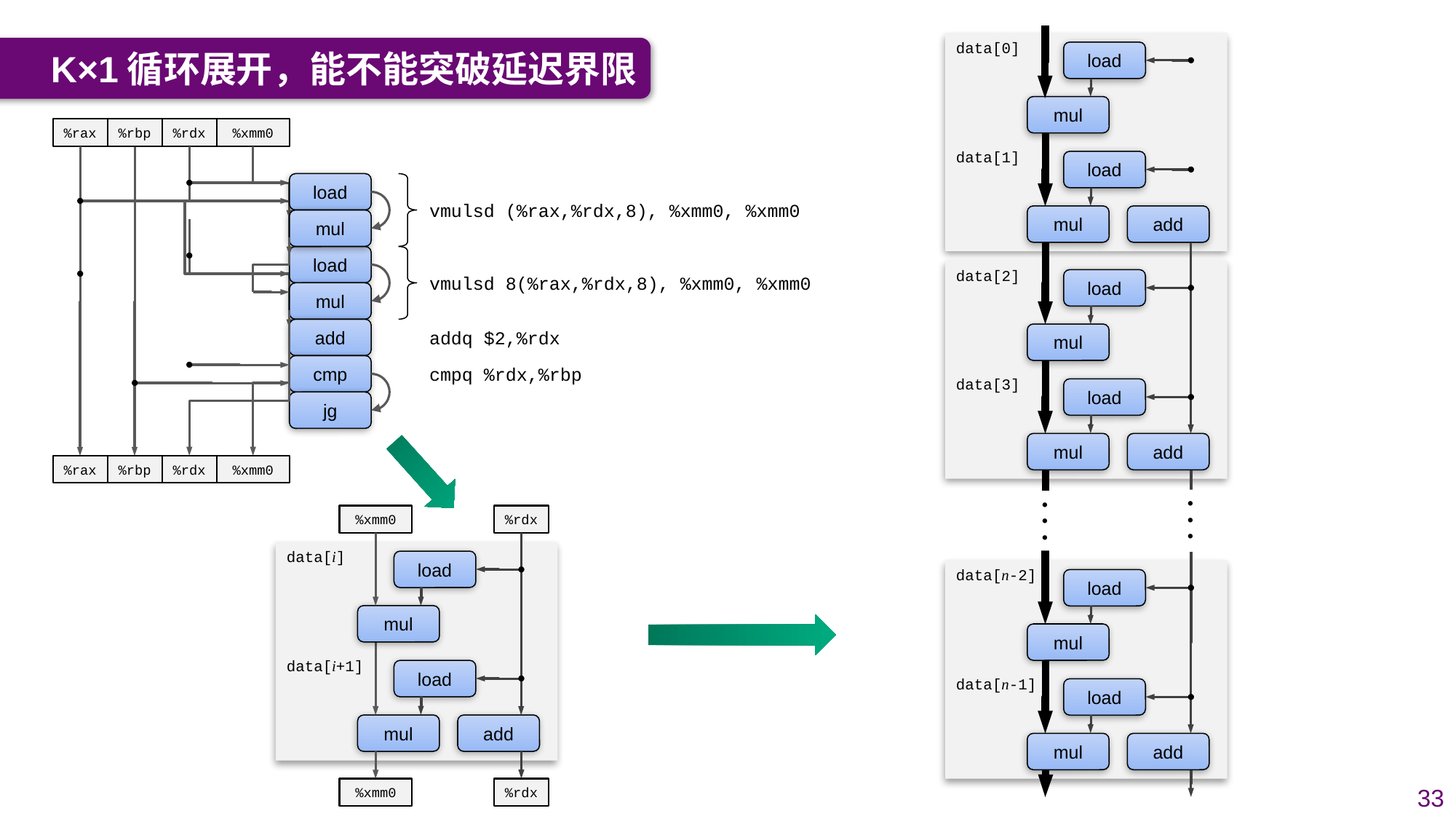

data[0]

data[1]
load

mul
load

mul
add
data[2]

data[3]
load

mul
load

mul
add
•
•
•
•
•
•
data[n-2]

data[n-1]
load

mul
load

mul
add

K×1循环展开，能不能突破延迟界限
%rax
%rbp
%rdx
%xmm0

load

vmulsd (%rax,%rdx,8), %xmm0, %xmm0
mul

load

vmulsd 8(%rax,%rdx,8), %xmm0, %xmm0
mul
add
addq $2,%rdx

cmp
cmpq %rdx,%rbp

jg
%rax
%rbp
%rdx
%xmm0

%xmm0
%rdx
data[i]

data[i+1]
load

mul
load

mul
add
%xmm0
%rdx

33